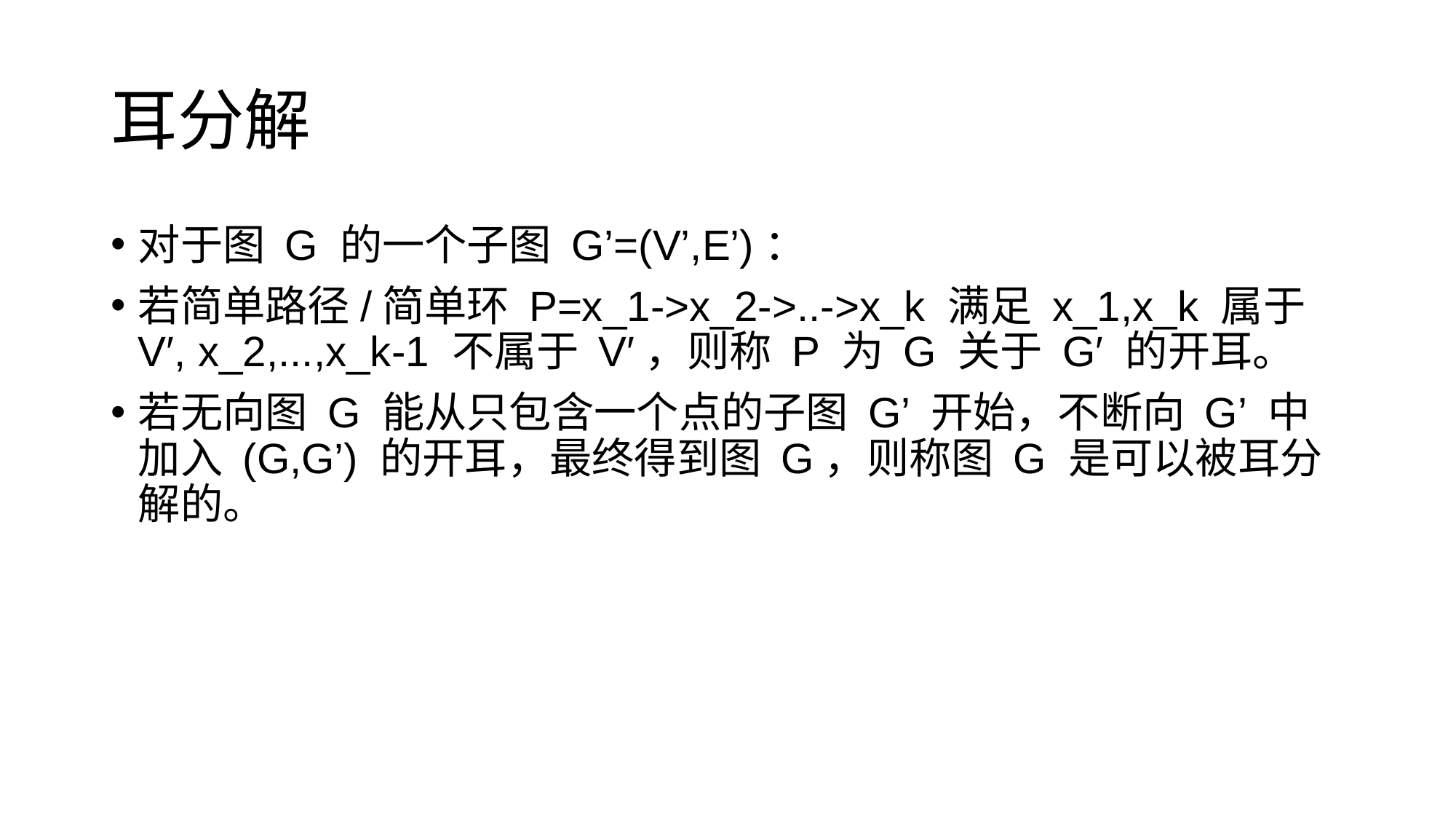

# 耳分解
对于图 G 的一个子图 G’=(V’,E’)：
若简单路径/简单环 P=x_1->x_2->..->x_k 满足 x_1,x_k 属于 V′, x_2,...,x_k-1 不属于 V′，则称 P 为 G 关于 G′ 的开耳。
若无向图 G 能从只包含一个点的子图 G’ 开始，不断向 G’ 中加入 (G,G’) 的开耳，最终得到图 G，则称图 G 是可以被耳分解的。